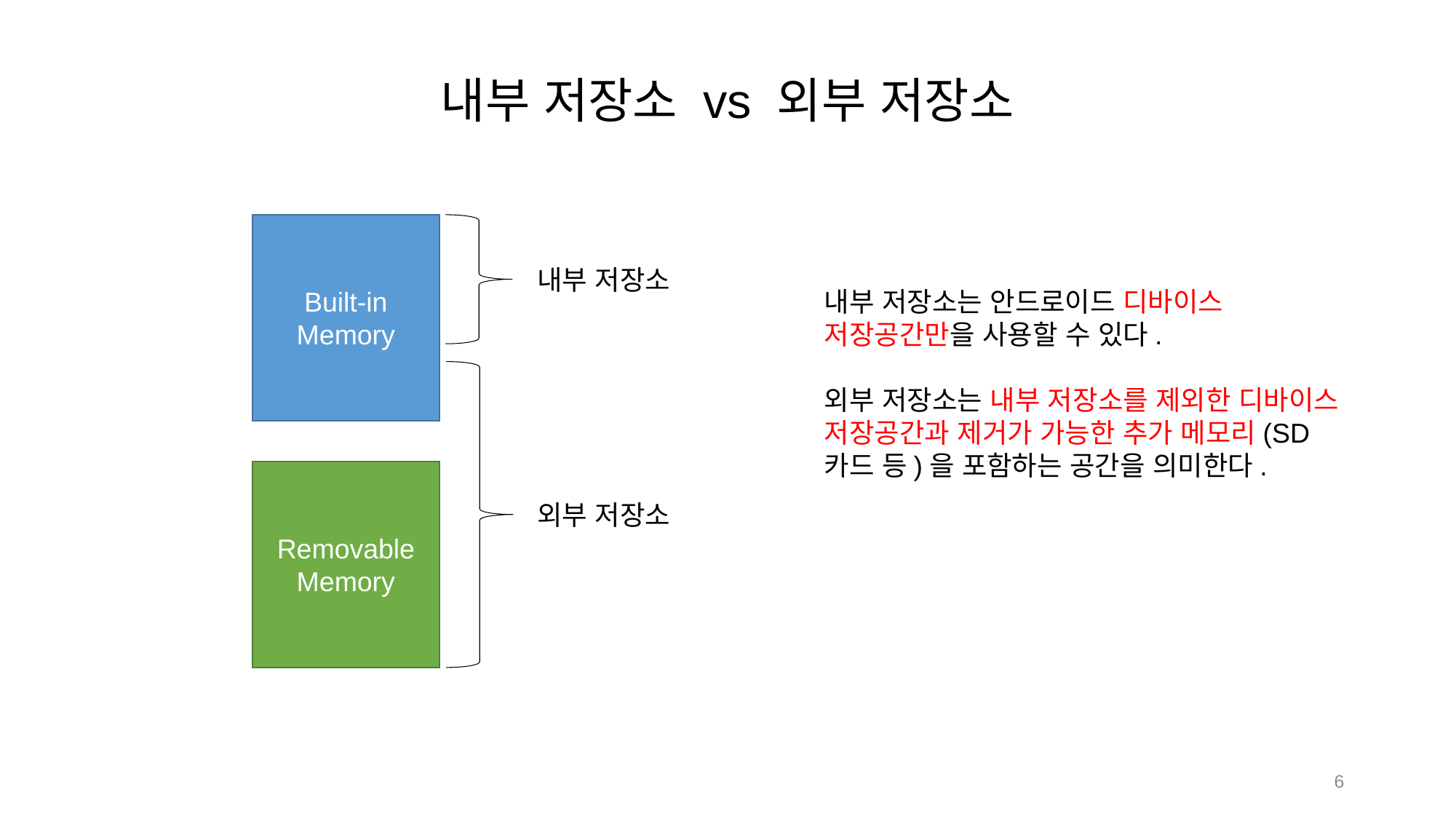

# 내부 저장소 vs 외부 저장소
Built-in
Memory

내부 저장소
내부 저장소는 안드로이드 디바이스 저장공간만을 사용할 수 있다.

외부 저장소는 내부 저장소를 제외한 디바이스 저장공간과 제거가 가능한 추가 메모리(SD카드 등)을 포함하는 공간을 의미한다.

Removable
Memory
외부 저장소
6